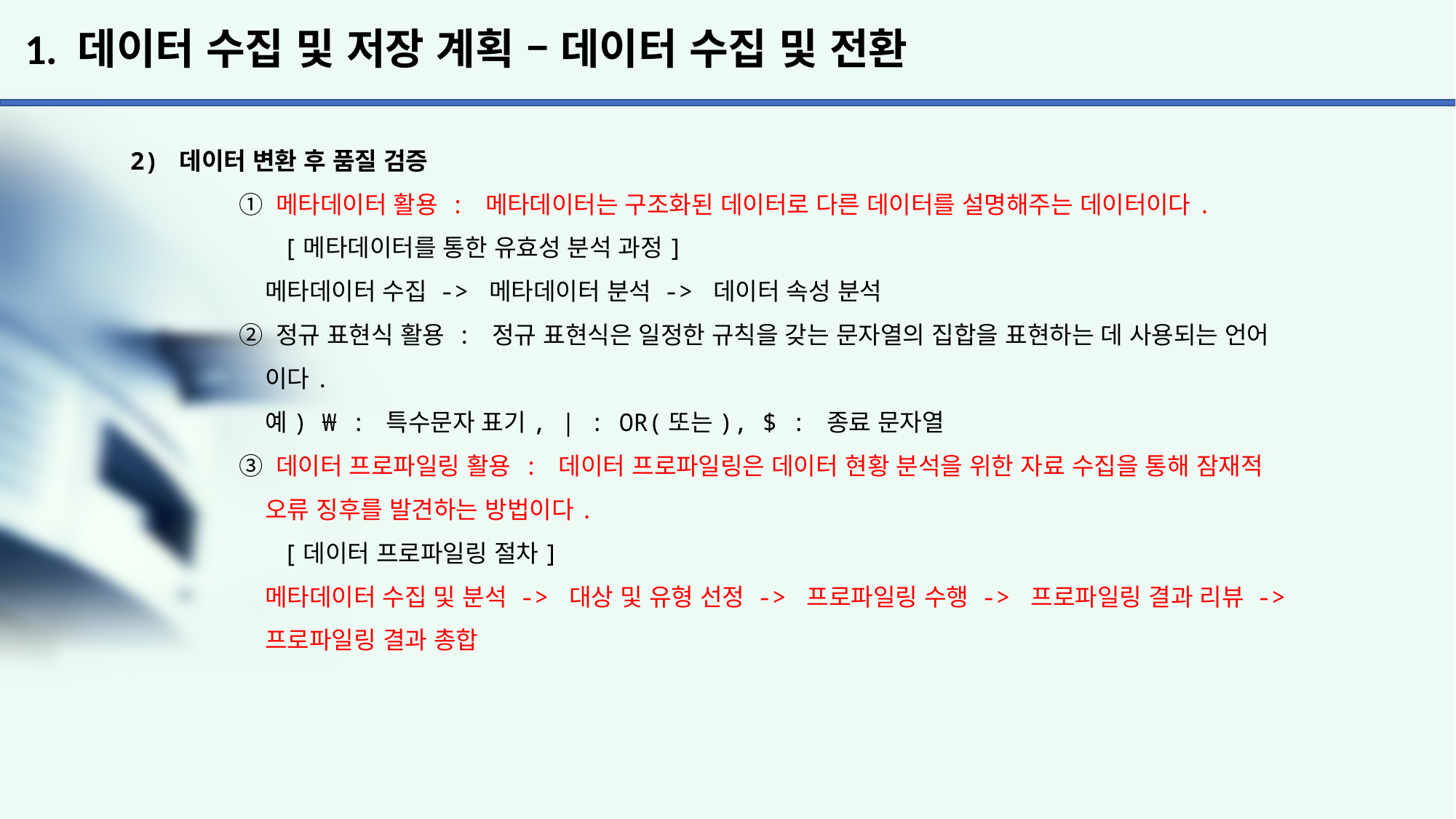

# 1. 데이터 수집 및 저장 계획 – 데이터 수집 및 전환
2) 데이터 변환 후 품질 검증
 	① 메타데이터 활용 : 메타데이터는 구조화된 데이터로 다른 데이터를 설명해주는 데이터이다.
	   [메타데이터를 통한 유효성 분석 과정]
	   메타데이터 수집 -> 메타데이터 분석 -> 데이터 속성 분석
	② 정규 표현식 활용 : 정규 표현식은 일정한 규칙을 갖는 문자열의 집합을 표현하는 데 사용되는 언어
	   이다.
	   예) ₩ : 특수문자 표기, | : OR(또는), $ : 종료 문자열
	③ 데이터 프로파일링 활용 : 데이터 프로파일링은 데이터 현황 분석을 위한 자료 수집을 통해 잠재적
	   오류 징후를 발견하는 방법이다.
	   [데이터 프로파일링 절차]
	   메타데이터 수집 및 분석 -> 대상 및 유형 선정 -> 프로파일링 수행 -> 프로파일링 결과 리뷰 ->
	   프로파일링 결과 총합